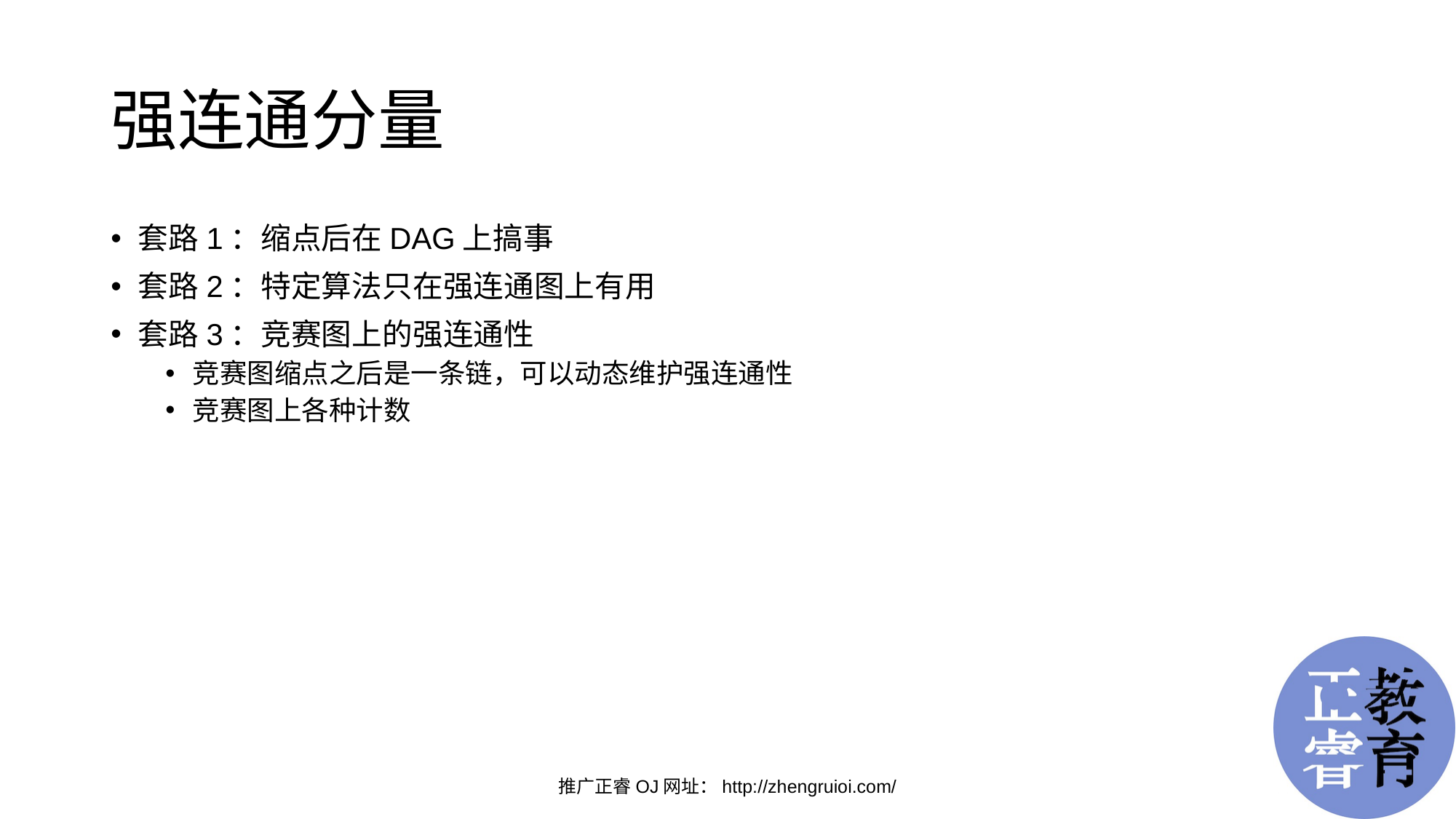

# 强连通分量
套路1：缩点后在DAG上搞事
套路2：特定算法只在强连通图上有用
套路3：竞赛图上的强连通性
竞赛图缩点之后是一条链，可以动态维护强连通性
竞赛图上各种计数